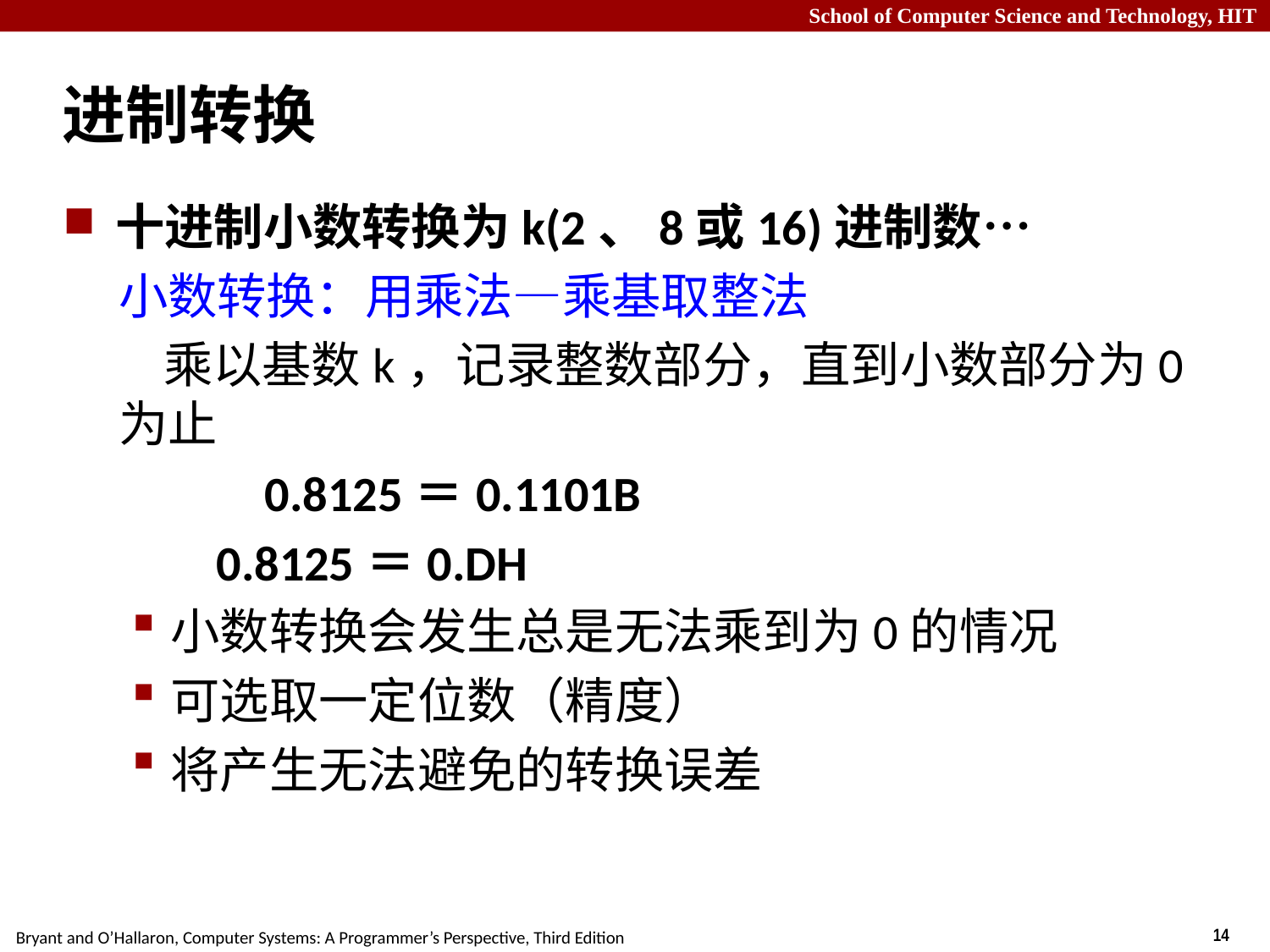

# 进制转换
十进制小数转换为k(2、8或16)进制数…
小数转换：用乘法—乘基取整法
   乘以基数k，记录整数部分，直到小数部分为0为止
     	  0.8125＝0.1101B
	         0.8125＝0.DH
小数转换会发生总是无法乘到为0的情况
可选取一定位数（精度）
将产生无法避免的转换误差